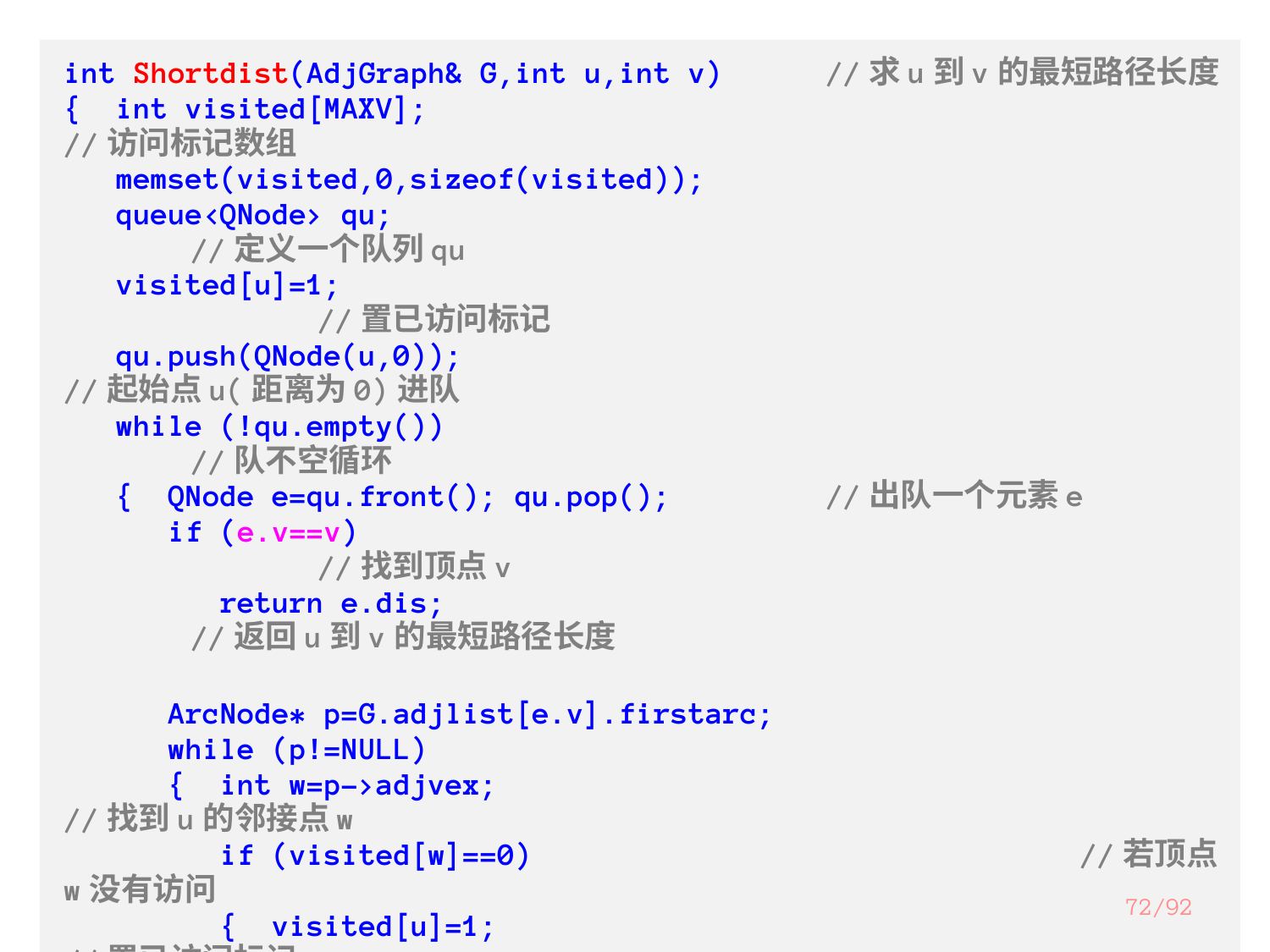

int Shortdist(AdjGraph& G,int u,int v) 	//求u到v的最短路径长度
{  int visited[MAXV];							//访问标记数组
   memset(visited,0,sizeof(visited));
   queue<QNode> qu;								//定义一个队列qu
   visited[u]=1;									//置已访问标记
   qu.push(QNode(u,0));						//起始点u(距离为0)进队
   while (!qu.empty())							//队不空循环
   {  QNode e=qu.front(); qu.pop();		//出队一个元素e
      if (e.v==v)									//找到顶点v
         return e.dis;							//返回u到v的最短路径长度
      ArcNode* p=G.adjlist[e.v].firstarc;
      while (p!=NULL)
      {  int w=p->adjvex;						//找到u的邻接点w
         if (visited[w]==0)					//若顶点w没有访问
         {  visited[u]=1;						//置已访问标记
            qu.push(QNode(w,e.dis+1)); 	//邻接点w进队
         }
         p=p->nextarc;
      }
   }
   return INF;										//没有路径的情况
}
72/92